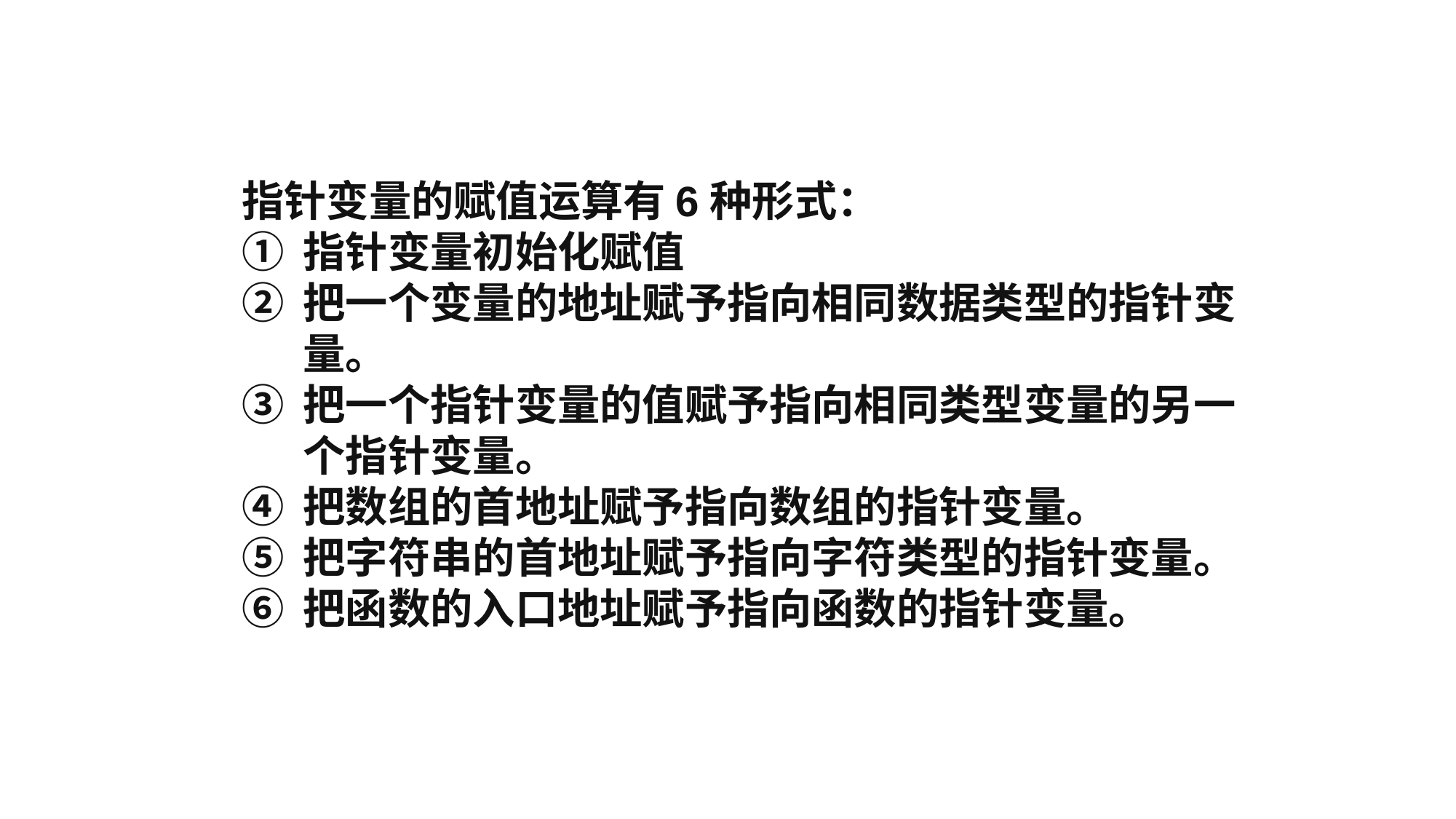

指针变量的赋值运算有6种形式：
指针变量初始化赋值
把一个变量的地址赋予指向相同数据类型的指针变量。
把一个指针变量的值赋予指向相同类型变量的另一个指针变量。
把数组的首地址赋予指向数组的指针变量。
把字符串的首地址赋予指向字符类型的指针变量。
把函数的入口地址赋予指向函数的指针变量。